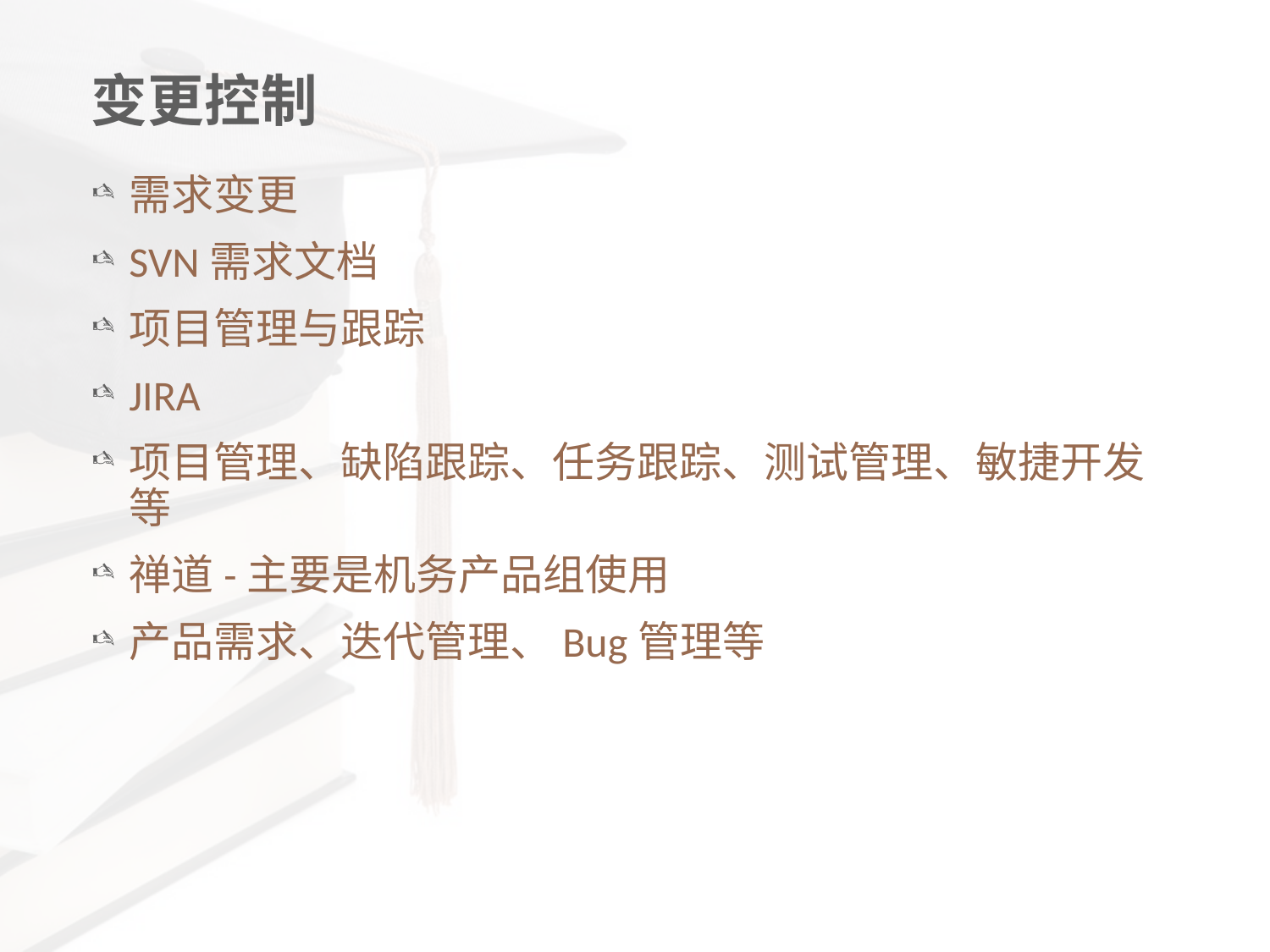

# 变更控制
需求变更
SVN需求文档
项目管理与跟踪
JIRA
项目管理、缺陷跟踪、任务跟踪、测试管理、敏捷开发等
禅道-主要是机务产品组使用
产品需求、迭代管理、Bug管理等